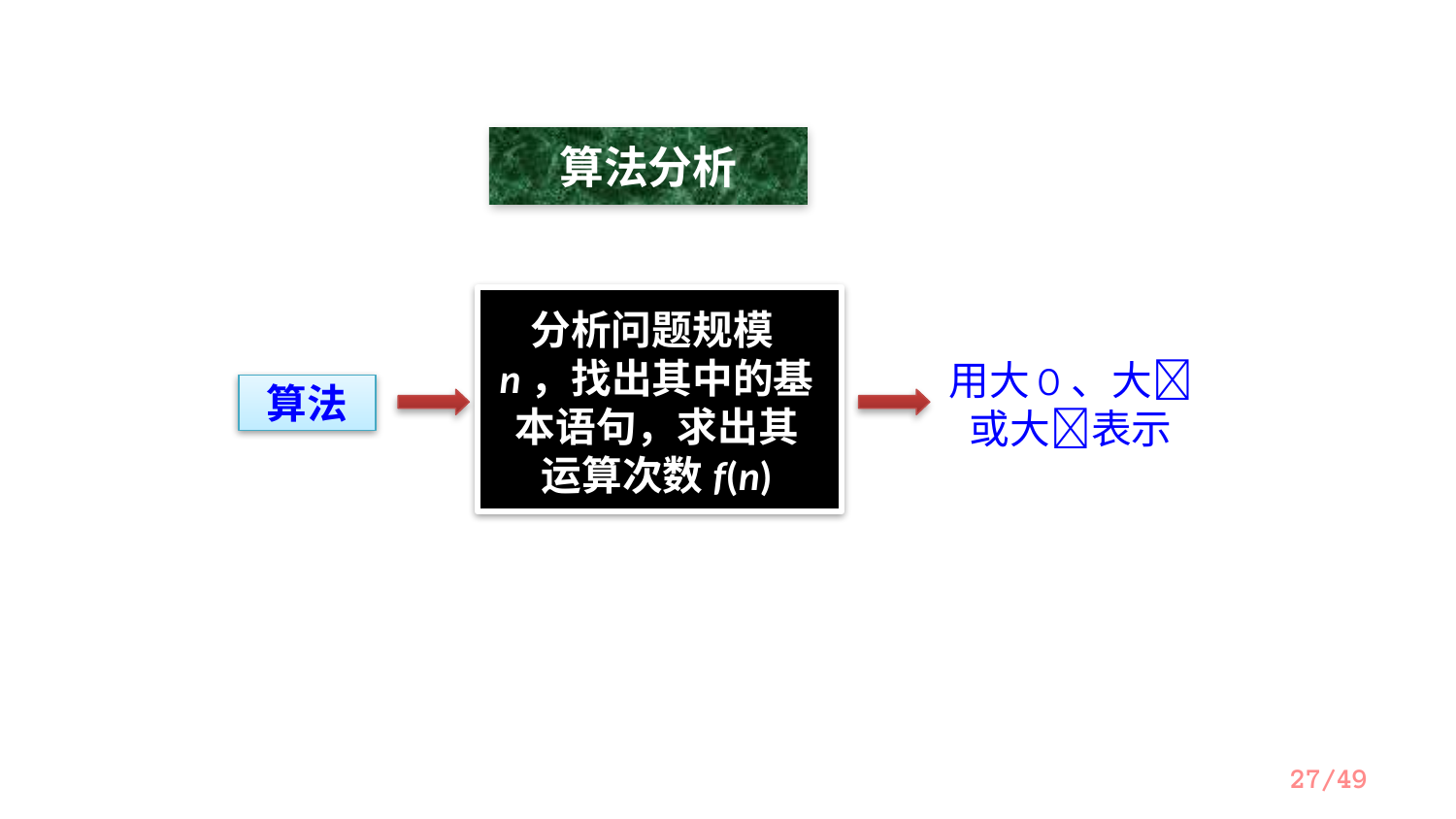

算法分析
分析问题规模n，找出其中的基本语句，求出其运算次数f(n)
用大O、大Ω或大Θ表示
算法

27/49